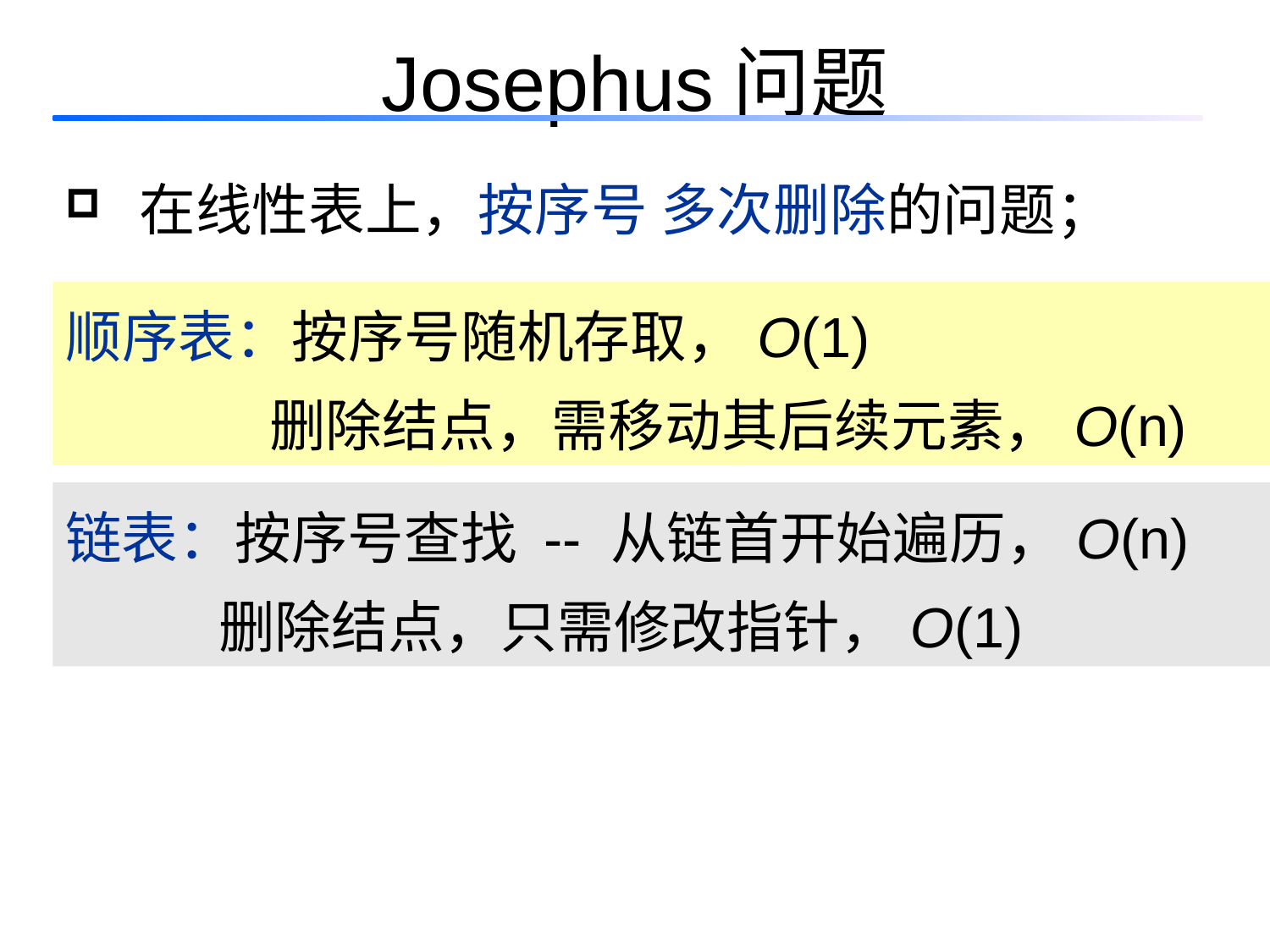

Josephus问题

 在线性表上，按序号 多次删除的问题；
顺序表：按序号随机存取，O(1)
               删除结点，需移动其后续元素，O(n)
链表：按序号查找 -- 从链首开始遍历，O(n)
           删除结点，只需修改指针，O(1)